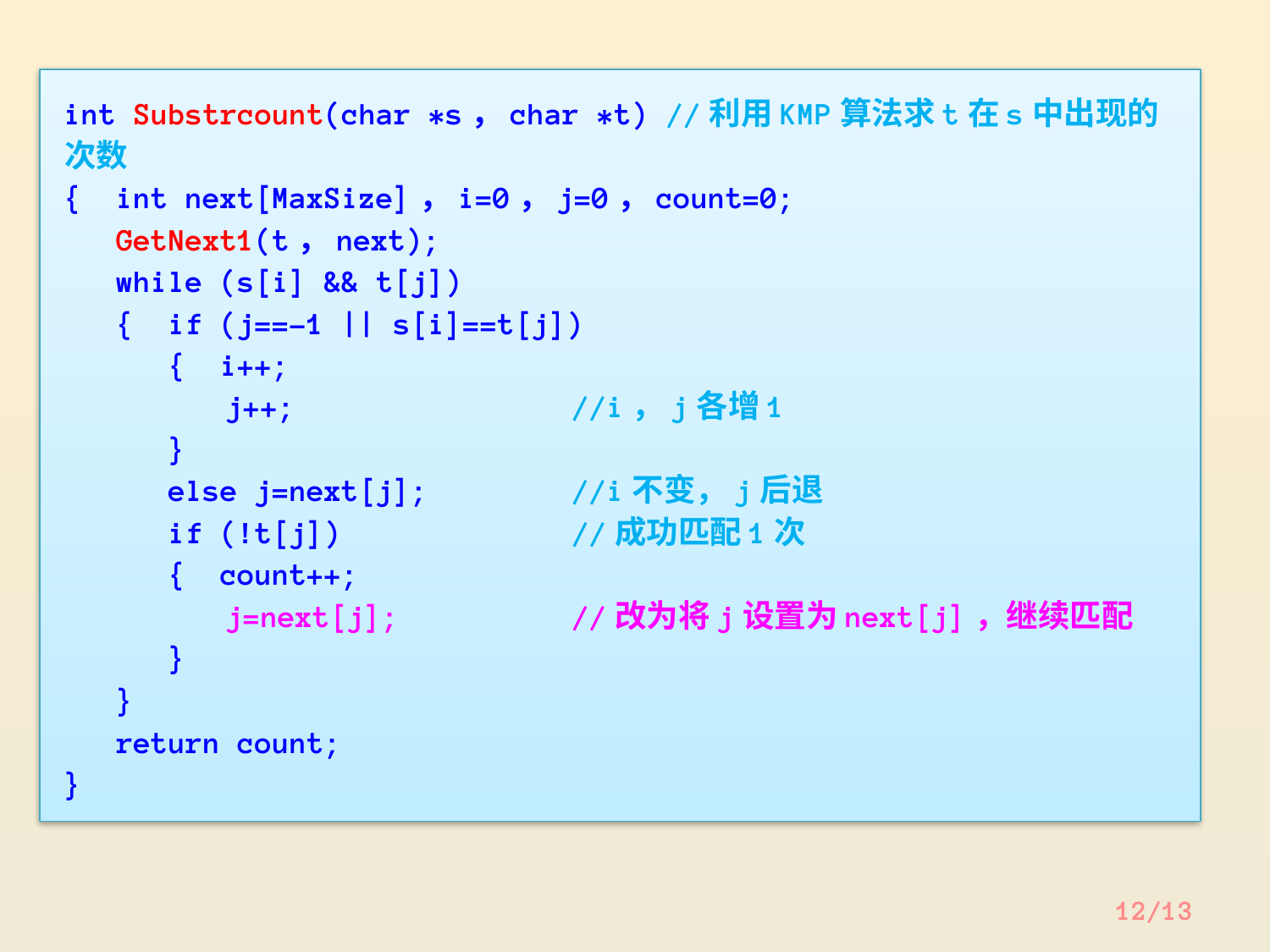

int Substrcount(char *s，char *t) //利用KMP算法求t在s中出现的次数
{  int next[MaxSize]，i=0，j=0，count=0;
   GetNext1(t，next);
   while (s[i] && t[j])
   {  if (j==-1 || s[i]==t[j])
      {  i++;
	  j++;			//i，j各增1
      }
      else j=next[j]; 	//i不变，j后退
      if (!t[j])		//成功匹配1次
      {  count++;
	  j=next[j];		//改为将j设置为next[j]，继续匹配
      }
   }
   return count;
}
12/13